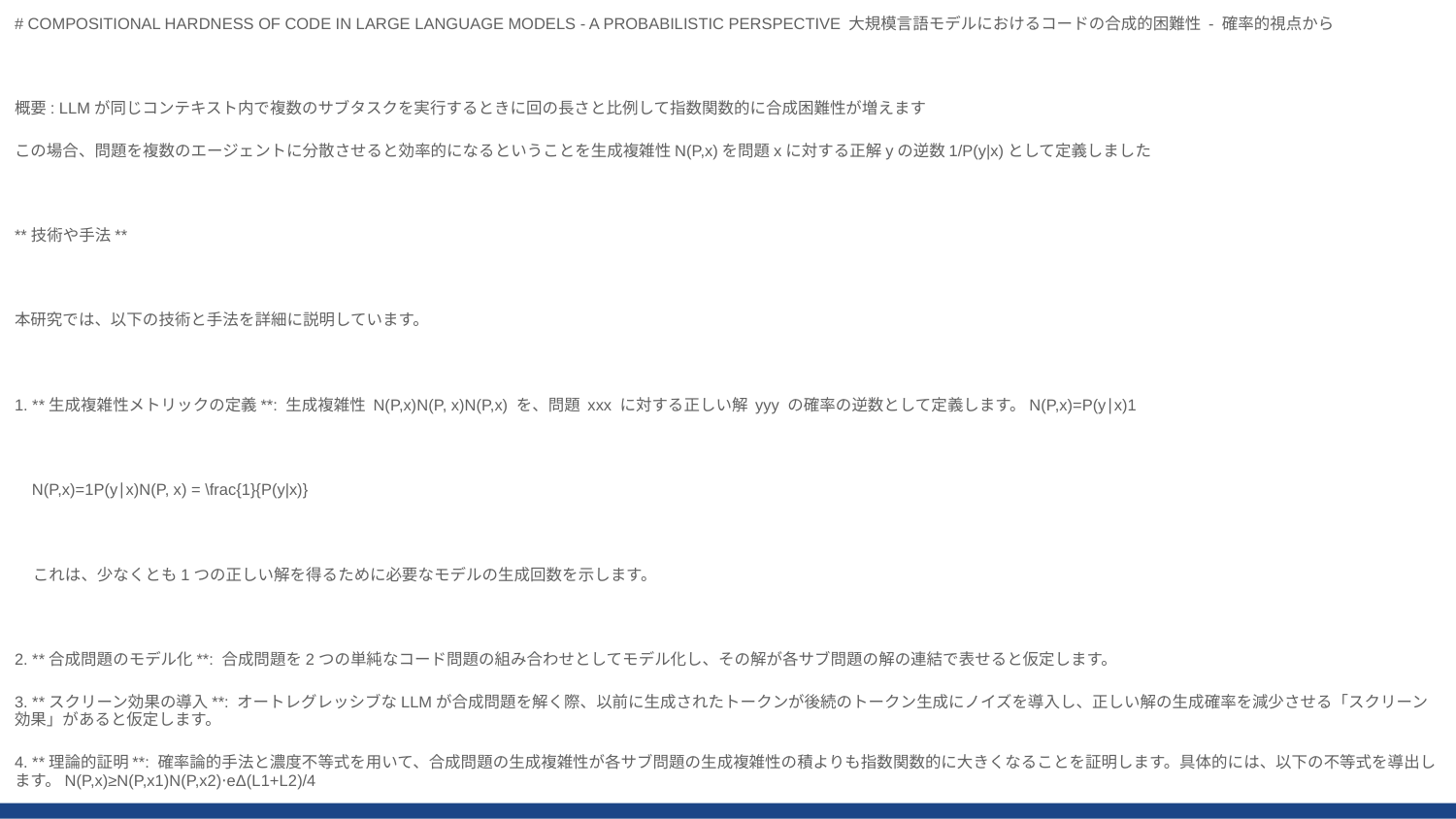

# COMPOSITIONAL HARDNESS OF CODE IN LARGE LANGUAGE MODELS - A PROBABILISTIC PERSPECTIVE 大規模言語モデルにおけるコードの合成的困難性 - 確率的視点から

概要: LLMが同じコンテキスト内で複数のサブタスクを実行するときに回の長さと比例して指数関数的に合成困難性が増えます
この場合、問題を複数のエージェントに分散させると効率的になるということを生成複雑性N(P,x)を問題xに対する正解yの逆数1/P(y|x)として定義しました

**技術や手法**

本研究では、以下の技術と手法を詳細に説明しています。

1. **生成複雑性メトリックの定義**: 生成複雑性 N(P,x)N(P, x)N(P,x) を、問題 xxx に対する正しい解 yyy の確率の逆数として定義します。N(P,x)=P(y∣x)1​

    N(P,x)=1P(y∣x)N(P, x) = \frac{1}{P(y|x)}

    これは、少なくとも1つの正しい解を得るために必要なモデルの生成回数を示します。

2. **合成問題のモデル化**: 合成問題を2つの単純なコード問題の組み合わせとしてモデル化し、その解が各サブ問題の解の連結で表せると仮定します。
3. **スクリーン効果の導入**: オートレグレッシブなLLMが合成問題を解く際、以前に生成されたトークンが後続のトークン生成にノイズを導入し、正しい解の生成確率を減少させる「スクリーン効果」があると仮定します。
4. **理論的証明**: 確率論的手法と濃度不等式を用いて、合成問題の生成複雑性が各サブ問題の生成複雑性の積よりも指数関数的に大きくなることを証明します。具体的には、以下の不等式を導出します。N(P,x)≥N(P,x1​)N(P,x2​)⋅eΔ(L1​+L2​)/4

    N(P,x)≥N(P,x1)N(P,x2)⋅eΔ(L1+L2)/4N(P, x) \geq N(P, x_1)N(P, x_2) \cdot e^{\Delta(L_1 + L_2)/4}

    ここで、Δ\DeltaΔ はリノーマライゼーション項の平均、L1,L2L_1, L_2L1​,L2​ は各サブ問題の解の長さです。

5. **実験的検証**: Llama 3などの実際のLLMを用いて、理論的な結果を実証します。具体的には、コード生成タスクにおける合成問題とサブ問題の生成複雑性を比較し、理論的な予測と一致することを確認しています。
6. **スクリーン効果の影響分析**: ノイズがログイットやトークンの確率分布に与える影響を解析し、その結果が合成問題の難易度を増加させる要因であることを示しています。

---

**使用用途**

この研究の結果は、LLMを用いたコード生成や複雑なタスクの解決において、タスクを複数のエージェントに分散することの有効性を示唆しています。これにより、大規模なプログラム生成や複雑な問題解決において、より効率的なアプローチを設計する際の指針となります。